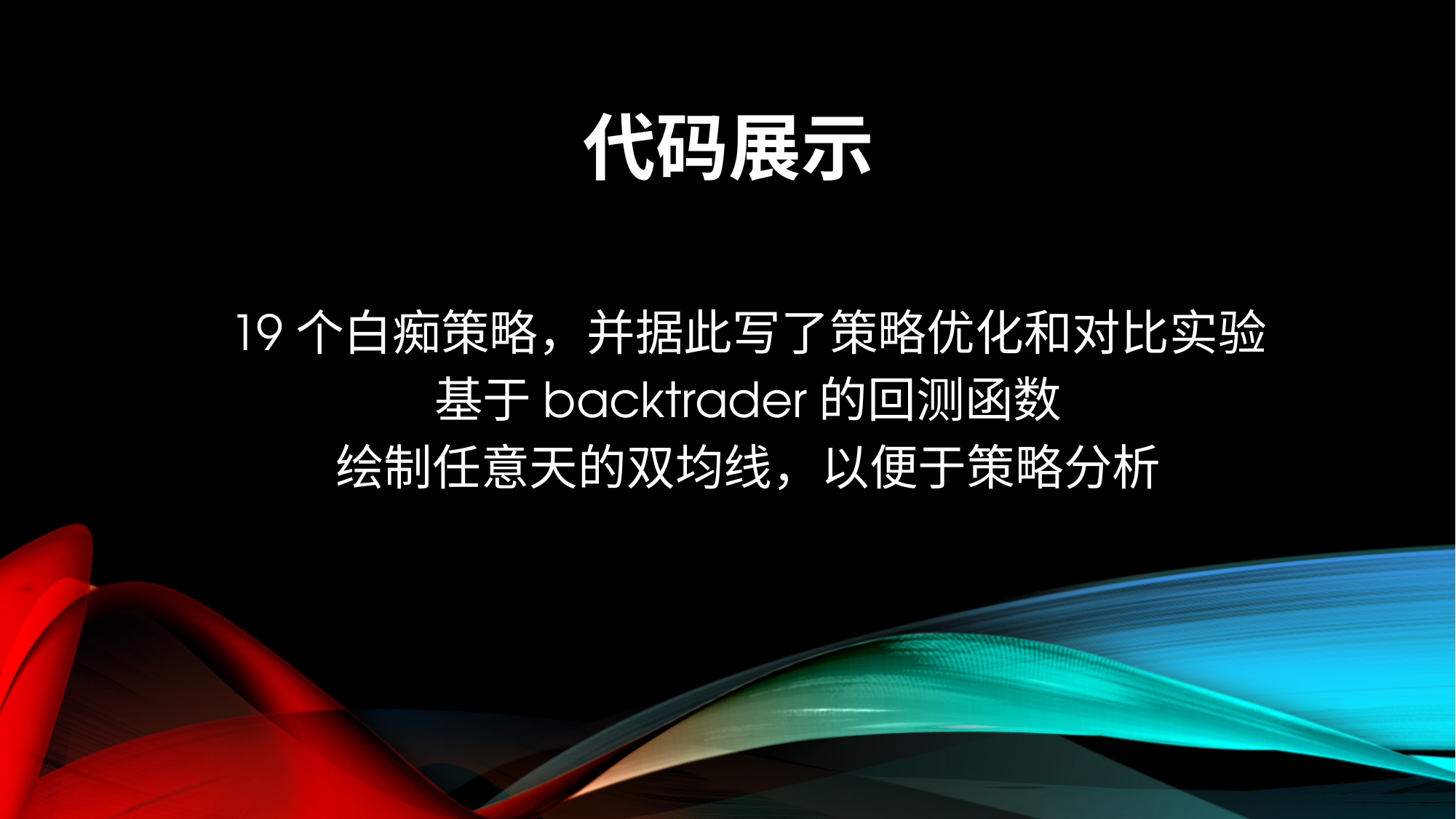

# 代码展示
19个白痴策略，并据此写了策略优化和对比实验
基于backtrader的回测函数
绘制任意天的双均线，以便于策略分析